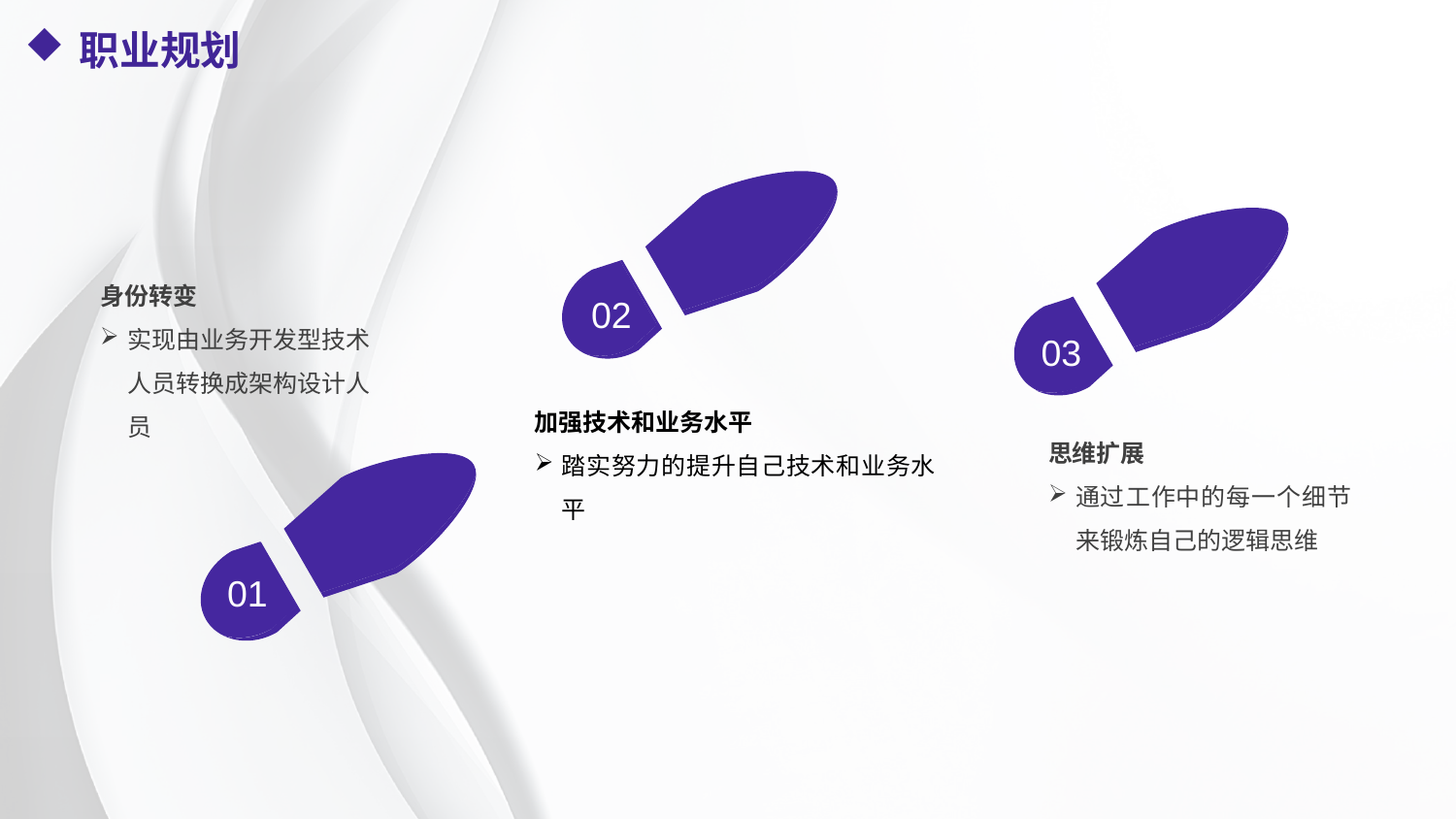

职业规划

02

03
身份转变
实现由业务开发型技术人员转换成架构设计人员
加强技术和业务水平
踏实努力的提升自己技术和业务水平
思维扩展
通过工作中的每一个细节来锻炼自己的逻辑思维

01